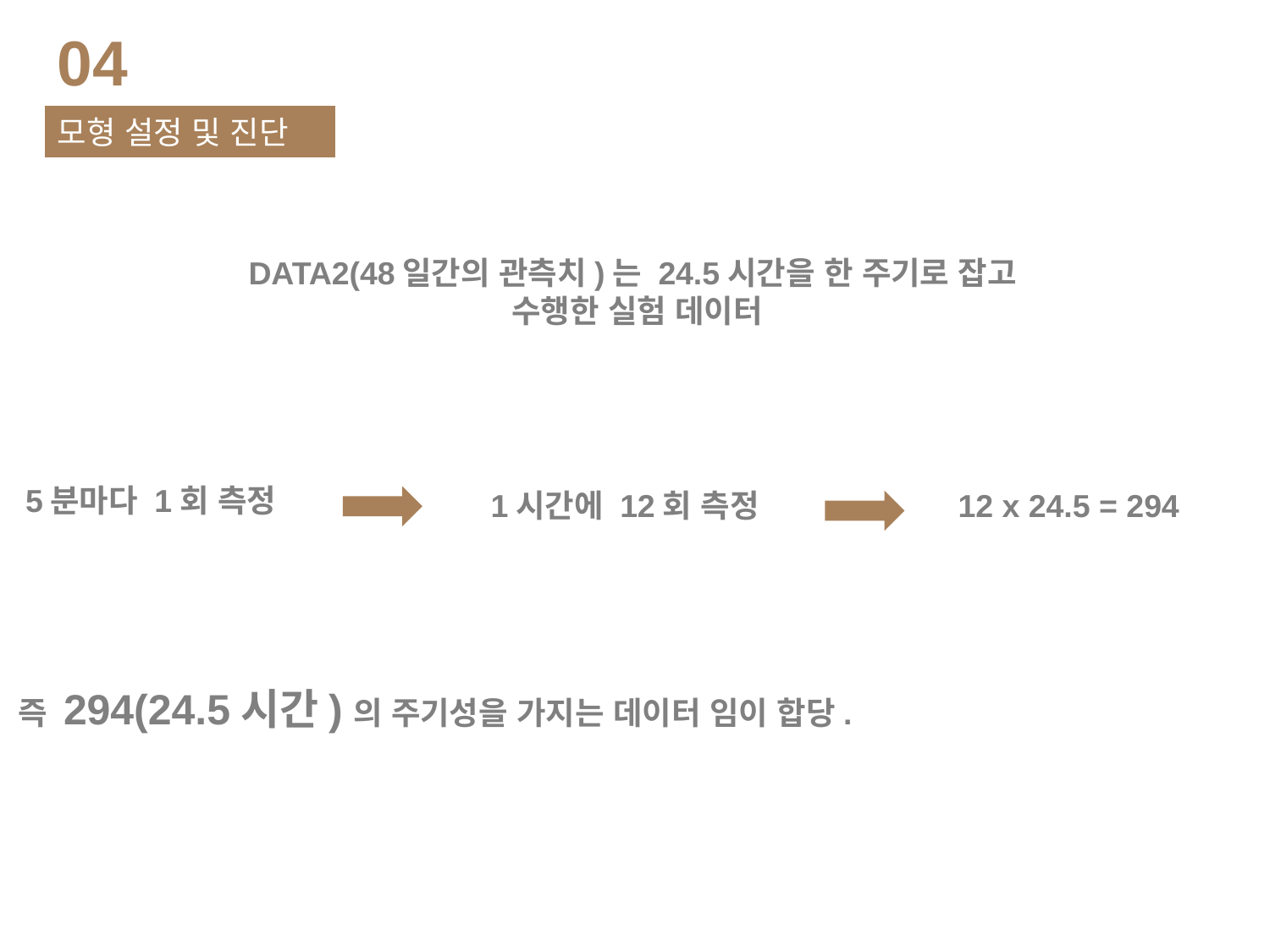

04
모형 설정 및 진단
DATA2(48일간의 관측치)는 24.5시간을 한 주기로 잡고
수행한 실험 데이터

5분마다 1회 측정

1시간에 12회 측정
12 x 24.5 = 294
즉 294(24.5시간)의 주기성을 가지는 데이터 임이 합당.